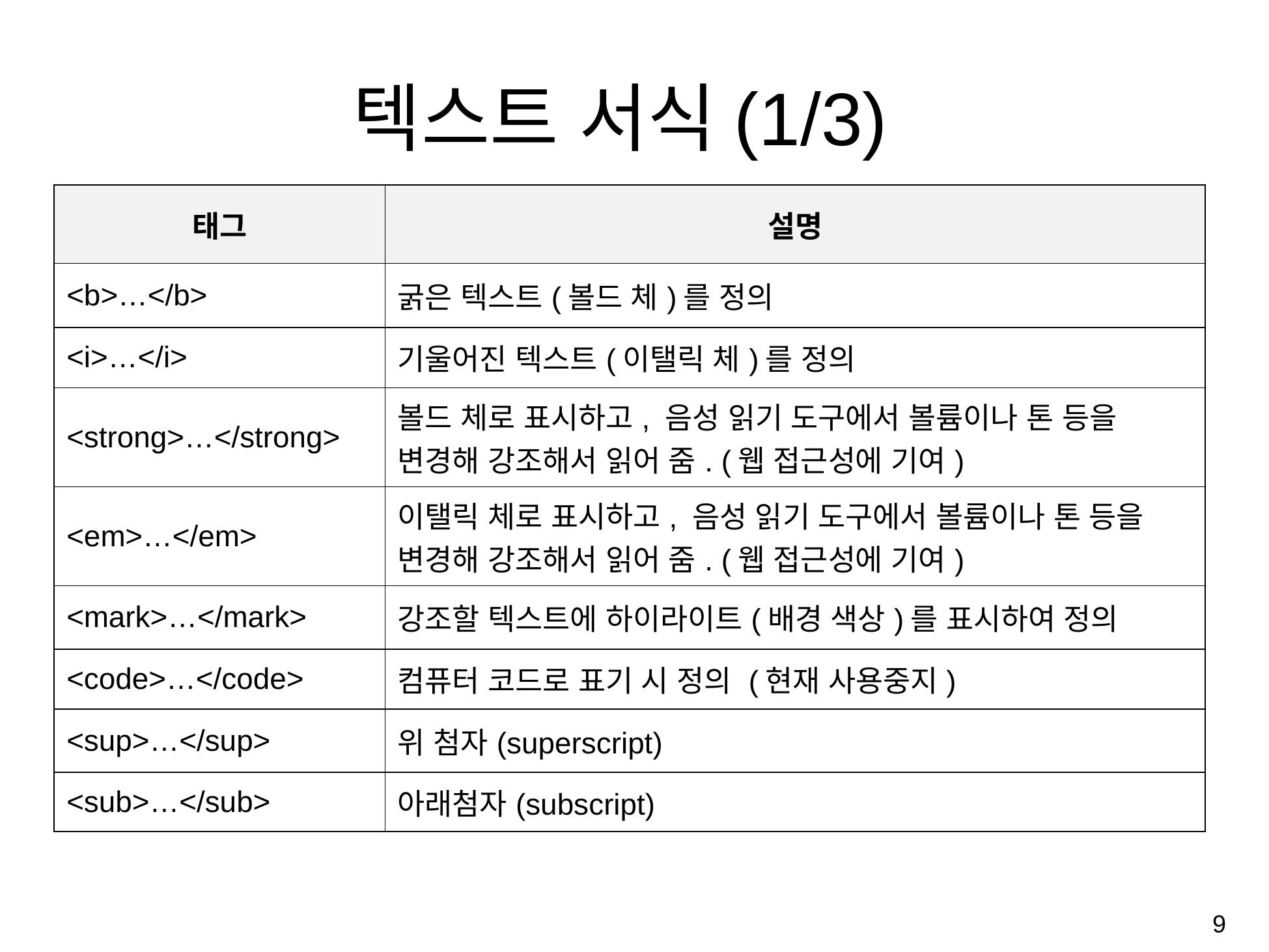

# 텍스트 서식(1/3)
| 태그 | 설명 |
| --- | --- |
| <b>…</b> | 굵은 텍스트(볼드 체)를 정의 |
| <i>…</i> | 기울어진 텍스트(이탤릭 체)를 정의 |
| <strong>…</strong> | 볼드 체로 표시하고, 음성 읽기 도구에서 볼륨이나 톤 등을 변경해 강조해서 읽어 줌. (웹 접근성에 기여) |
| <em>…</em> | 이탤릭 체로 표시하고, 음성 읽기 도구에서 볼륨이나 톤 등을 변경해 강조해서 읽어 줌. (웹 접근성에 기여) |
| <mark>…</mark> | 강조할 텍스트에 하이라이트(배경 색상)를 표시하여 정의 |
| <code>…</code> | 컴퓨터 코드로 표기 시 정의 (현재 사용중지) |
| <sup>…</sup> | 위 첨자(superscript) |
| <sub>…</sub> | 아래첨자(subscript) |
9